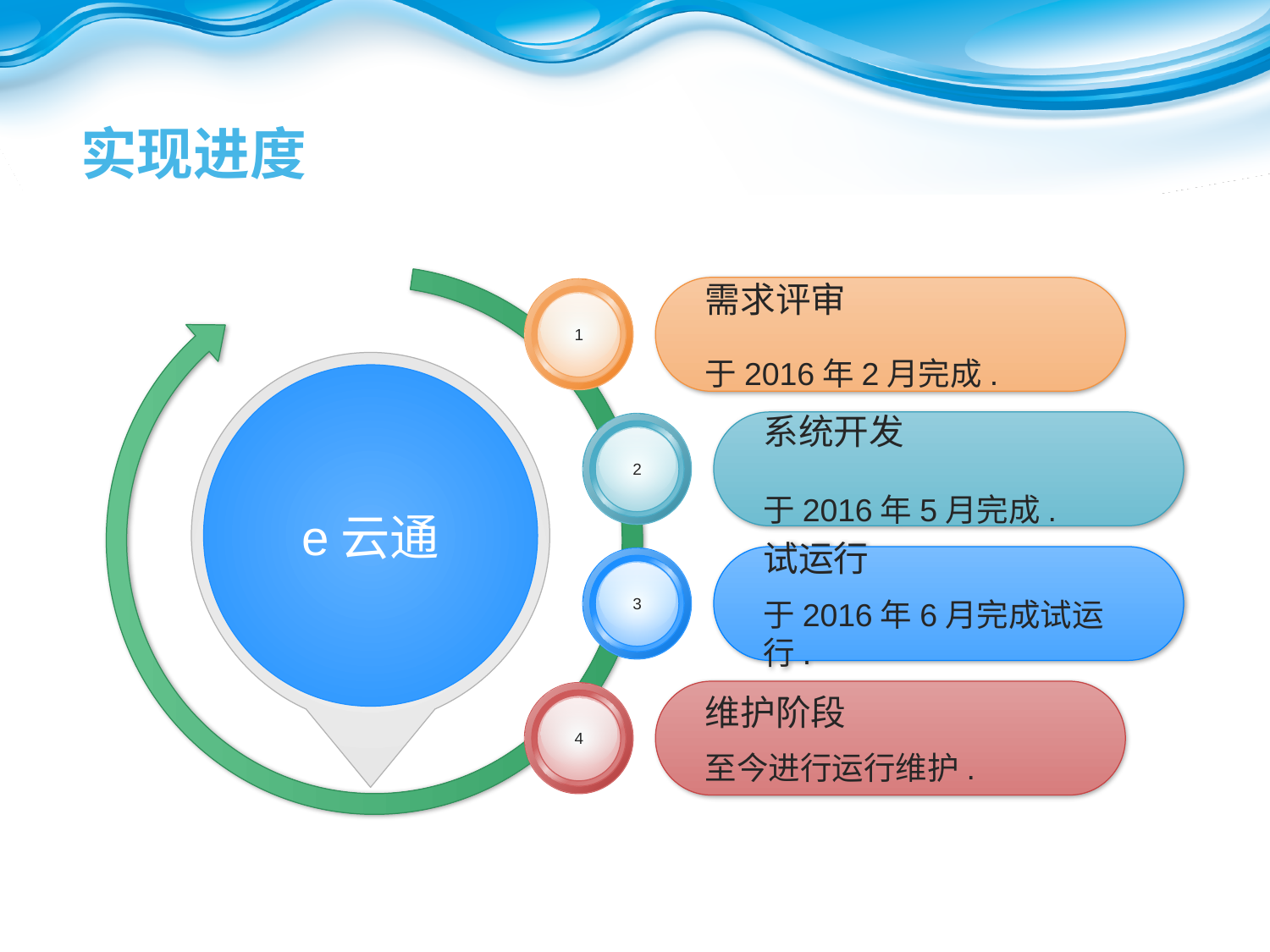

# 实现进度

需求评审

于2016年2月完成.

1
系统开发

于2016年5月完成.

2
试运行

于2016年6月完成试运行.

3
维护阶段

至今进行运行维护.

4

e云通